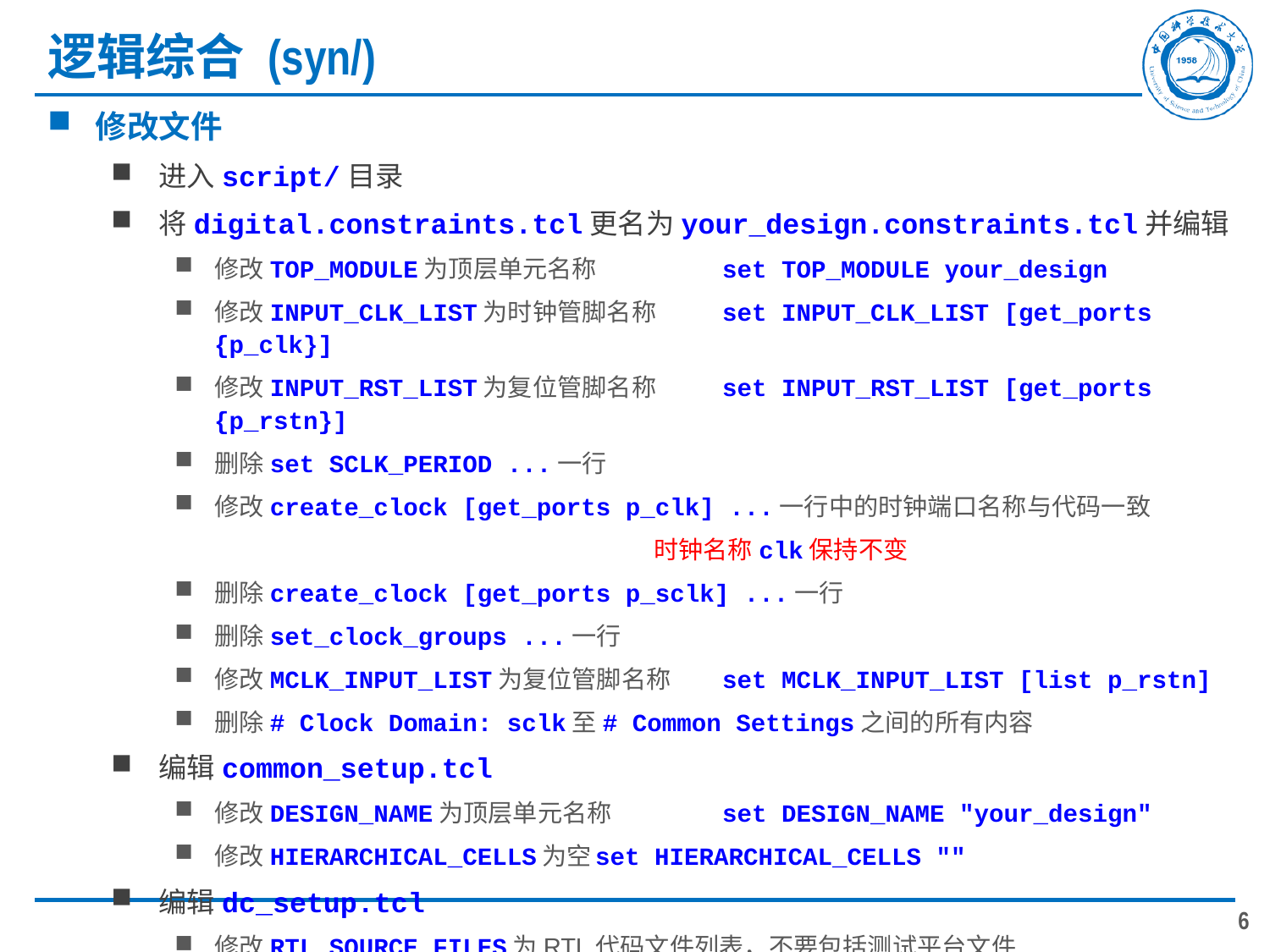

# 逻辑综合 (syn/)
修改文件
进入script/目录
将digital.constraints.tcl更名为your_design.constraints.tcl并编辑
修改TOP_MODULE为顶层单元名称	set TOP_MODULE your_design
修改INPUT_CLK_LIST为时钟管脚名称	set INPUT_CLK_LIST [get_ports {p_clk}]
修改INPUT_RST_LIST为复位管脚名称	set INPUT_RST_LIST [get_ports {p_rstn}]
删除set SCLK_PERIOD ...一行
修改create_clock [get_ports p_clk] ...一行中的时钟端口名称与代码一致
                                                                                      时钟名称clk保持不变
删除create_clock [get_ports p_sclk] ...一行
删除set_clock_groups ...一行
修改MCLK_INPUT_LIST为复位管脚名称	set MCLK_INPUT_LIST [list p_rstn]
删除# Clock Domain: sclk至# Common Settings之间的所有内容
编辑common_setup.tcl
修改DESIGN_NAME为顶层单元名称	set DESIGN_NAME "your_design"
修改HIERARCHICAL_CELLS为空	set HIERARCHICAL_CELLS ""
编辑dc_setup.tcl
修改RTL_SOURCE_FILES为RTL代码文件列表，不要包括测试平台文件
6